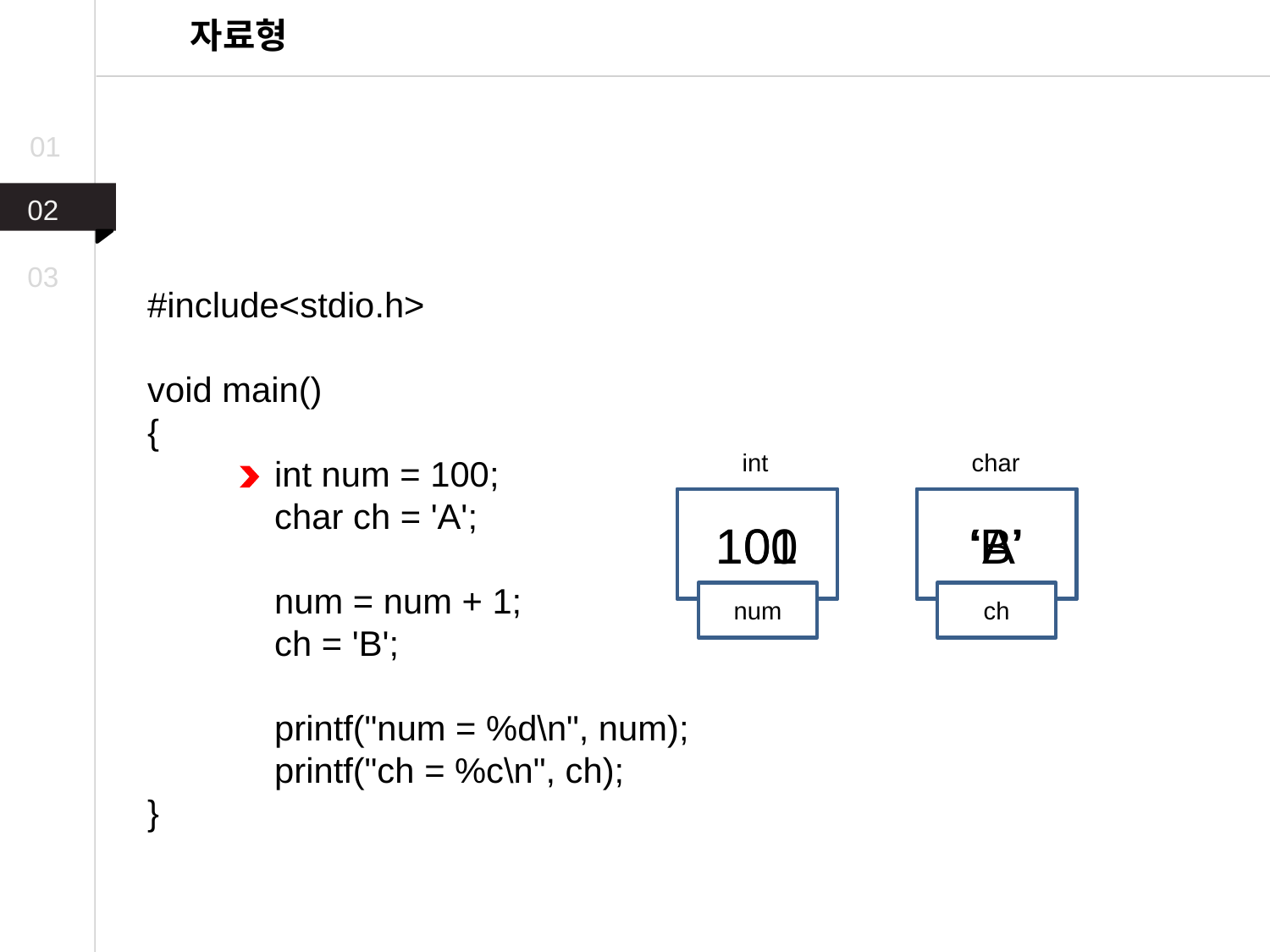

자료형
01

02

03
#include<stdio.h>

void main()
{
	int num = 100;
	char ch = 'A';

	num = num + 1;
	ch = 'B';

	printf("num = %d\n", num);
	printf("ch = %c\n", ch);
}
char
int

100
101
‘B’
‘A’
num
ch